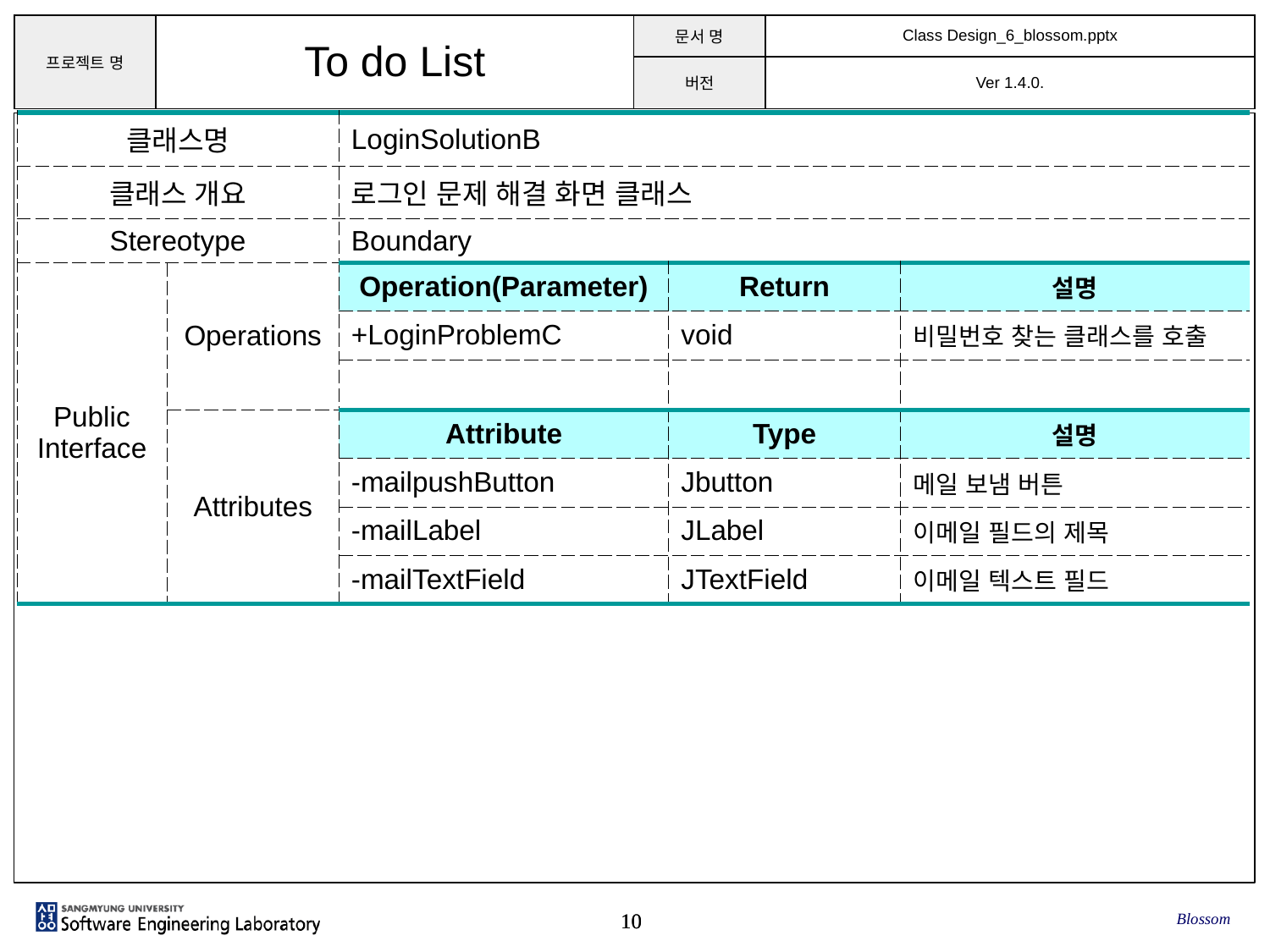

| 클래스명 |  | LoginSolutionB |  |  |
| --- | --- | --- | --- | --- |
| 클래스 개요 |  | 로그인 문제 해결 화면 클래스 |  |  |
| Stereotype |  | Boundary |  |  |
| Public Interface | Operations | Operation(Parameter) | Return | 설명 |
|  |  | +LoginProblemC | void | 비밀번호 찾는 클래스를 호출 |
|  |  |  |  |  |
|  | Attributes | Attribute | Type | 설명 |
|  |  | -mailpushButton | Jbutton | 메일 보냄 버튼 |
|  |  | -mailLabel | JLabel | 이메일 필드의 제목 |
|  |  | -mailTextField | JTextField | 이메일 텍스트 필드 |
Blossom